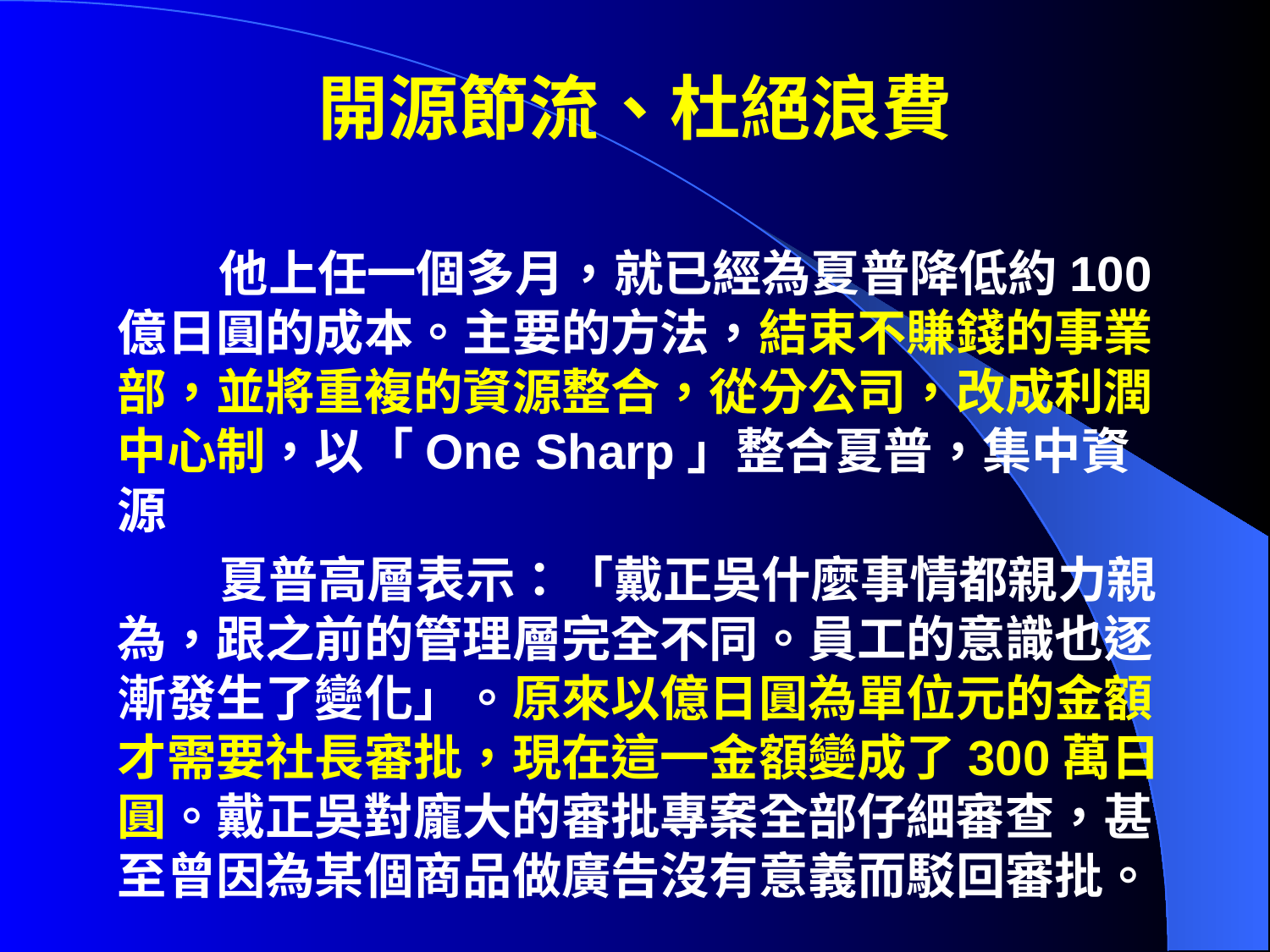

# 開源節流、杜絕浪費
        他上任一個多月，就已經為夏普降低約100億日圓的成本。主要的方法，結束不賺錢的事業部，並將重複的資源整合，從分公司，改成利潤中心制，以「One Sharp」整合夏普，集中資源
        夏普高層表示：「戴正吳什麼事情都親力親為，跟之前的管理層完全不同。員工的意識也逐漸發生了變化」。原來以億日圓為單位元的金額才需要社長審批，現在這一金額變成了300萬日圓。戴正吳對龐大的審批專案全部仔細審查，甚至曾因為某個商品做廣告沒有意義而駁回審批。